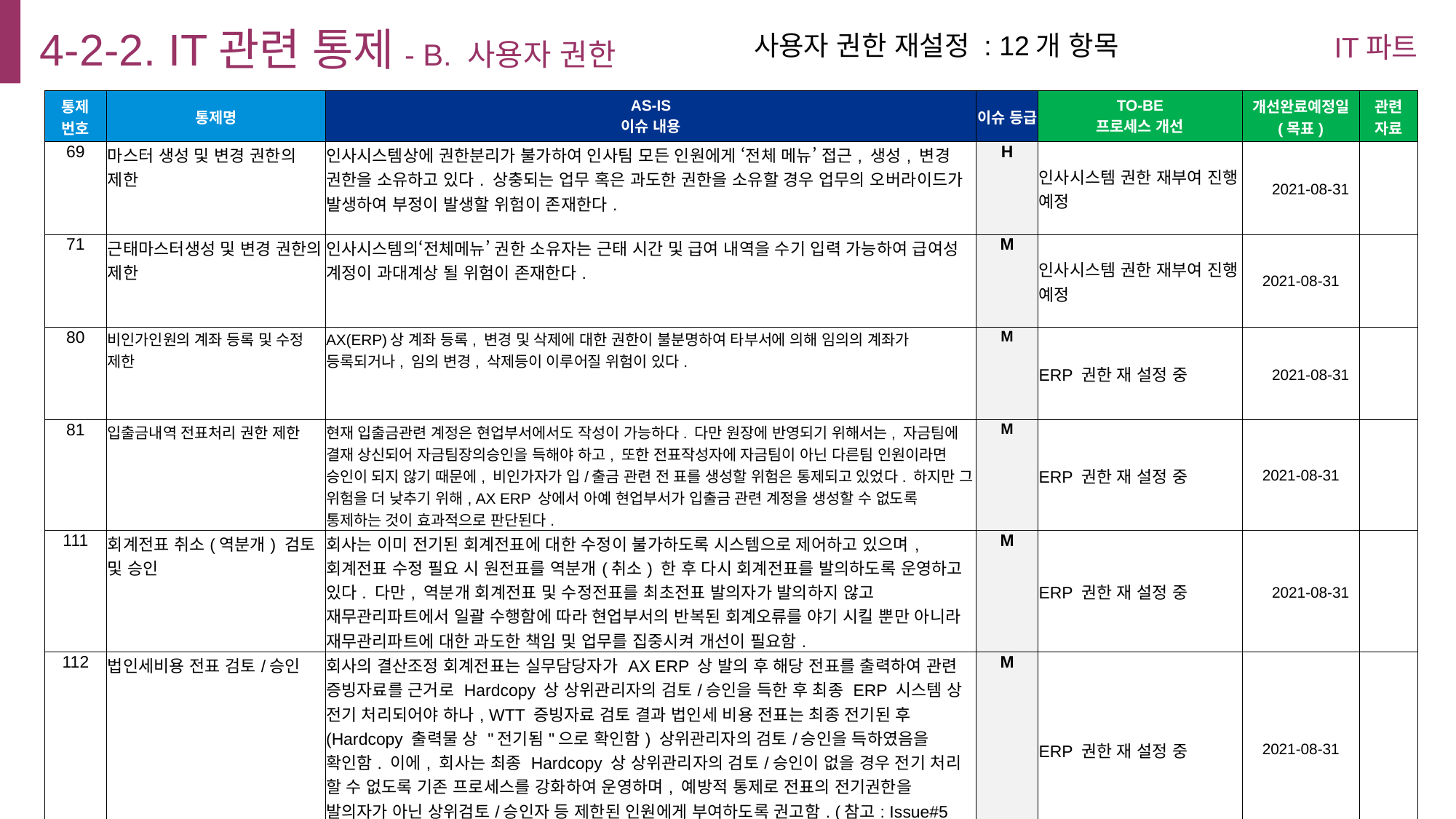

4-2-2. IT관련 통제- B. 사용자 권한
IT파트
사용자 권한 재설정 : 12개 항목
| 통제 번호 | 통제명 | AS-IS 이슈 내용 | 이슈 등급 | TO-BE 프로세스 개선 | 개선완료예정일 (목표) | 관련 자료 |
| --- | --- | --- | --- | --- | --- | --- |
| 69 | 마스터 생성 및 변경 권한의 제한 | 인사시스템상에 권한분리가 불가하여 인사팀 모든 인원에게 ‘전체 메뉴’ 접근, 생성, 변경 권한을 소유하고 있다. 상충되는 업무 혹은 과도한 권한을 소유할 경우 업무의 오버라이드가 발생하여 부정이 발생할 위험이 존재한다. | H | 인사시스템 권한 재부여 진행 예정 | 2021-08-31 |  |
| 71 | 근태마스터생성 및 변경 권한의 제한 | 인사시스템의‘전체메뉴’ 권한 소유자는 근태 시간 및 급여 내역을 수기 입력 가능하여 급여성 계정이 과대계상 될 위험이 존재한다. | M | 인사시스템 권한 재부여 진행 예정 | 2021-08-31 |  |
| 80 | 비인가인원의 계좌 등록 및 수정 제한 | AX(ERP)상 계좌 등록, 변경 및 삭제에 대한 권한이 불분명하여 타부서에 의해 임의의 계좌가 등록되거나, 임의 변경, 삭제등이 이루어질 위험이 있다. | M | ERP 권한 재 설정 중 | 2021-08-31 |  |
| 81 | 입출금내역 전표처리 권한 제한 | 현재 입출금관련 계정은 현업부서에서도 작성이 가능하다. 다만 원장에 반영되기 위해서는, 자금팀에 결재 상신되어 자금팀장의승인을 득해야 하고, 또한 전표작성자에 자금팀이 아닌 다른팀 인원이라면 승인이 되지 않기 때문에, 비인가자가 입/출금 관련 전 표를 생성할 위험은 통제되고 있었다. 하지만 그 위험을 더 낮추기 위해, AX ERP 상에서 아예 현업부서가 입출금 관련 계정을 생성할 수 없도록 통제하는 것이 효과적으로 판단된다. | M | ERP 권한 재 설정 중 | 2021-08-31 |  |
| 111 | 회계전표 취소(역분개) 검토 및 승인 | 회사는 이미 전기된 회계전표에 대한 수정이 불가하도록 시스템으로 제어하고 있으며, 회계전표 수정 필요 시 원전표를 역분개(취소) 한 후 다시 회계전표를 발의하도록 운영하고 있다. 다만, 역분개 회계전표 및 수정전표를 최초전표 발의자가 발의하지 않고 재무관리파트에서 일괄 수행함에 따라 현업부서의 반복된 회계오류를 야기 시킬 뿐만 아니라 재무관리파트에 대한 과도한 책임 및 업무를 집중시켜 개선이 필요함. | M | ERP 권한 재 설정 중 | 2021-08-31 |  |
| 112 | 법인세비용 전표 검토/승인 | 회사의 결산조정 회계전표는 실무담당자가 AX ERP 상 발의 후 해당 전표를 출력하여 관련 증빙자료를 근거로 Hardcopy 상 상위관리자의 검토/승인을 득한 후 최종 ERP 시스템 상 전기 처리되어야 하나, WTT 증빙자료 검토 결과 법인세 비용 전표는 최종 전기된 후 (Hardcopy 출력물 상 "전기됨"으로 확인함) 상위관리자의 검토/승인을 득하였음을 확인함. 이에, 회사는 최종 Hardcopy 상 상위관리자의 검토/승인이 없을 경우 전기 처리 할 수 없도록 기존 프로세스를 강화하여 운영하며, 예방적 통제로 전표의 전기권한을 발의자가 아닌 상위검토/승인자 등 제한된 인원에게 부여하도록 권고함. (참고: Issue#5 전표 발의 및 전기 권한 분장) | M | ERP 권한 재 설정 중 | 2021-08-31 |  |